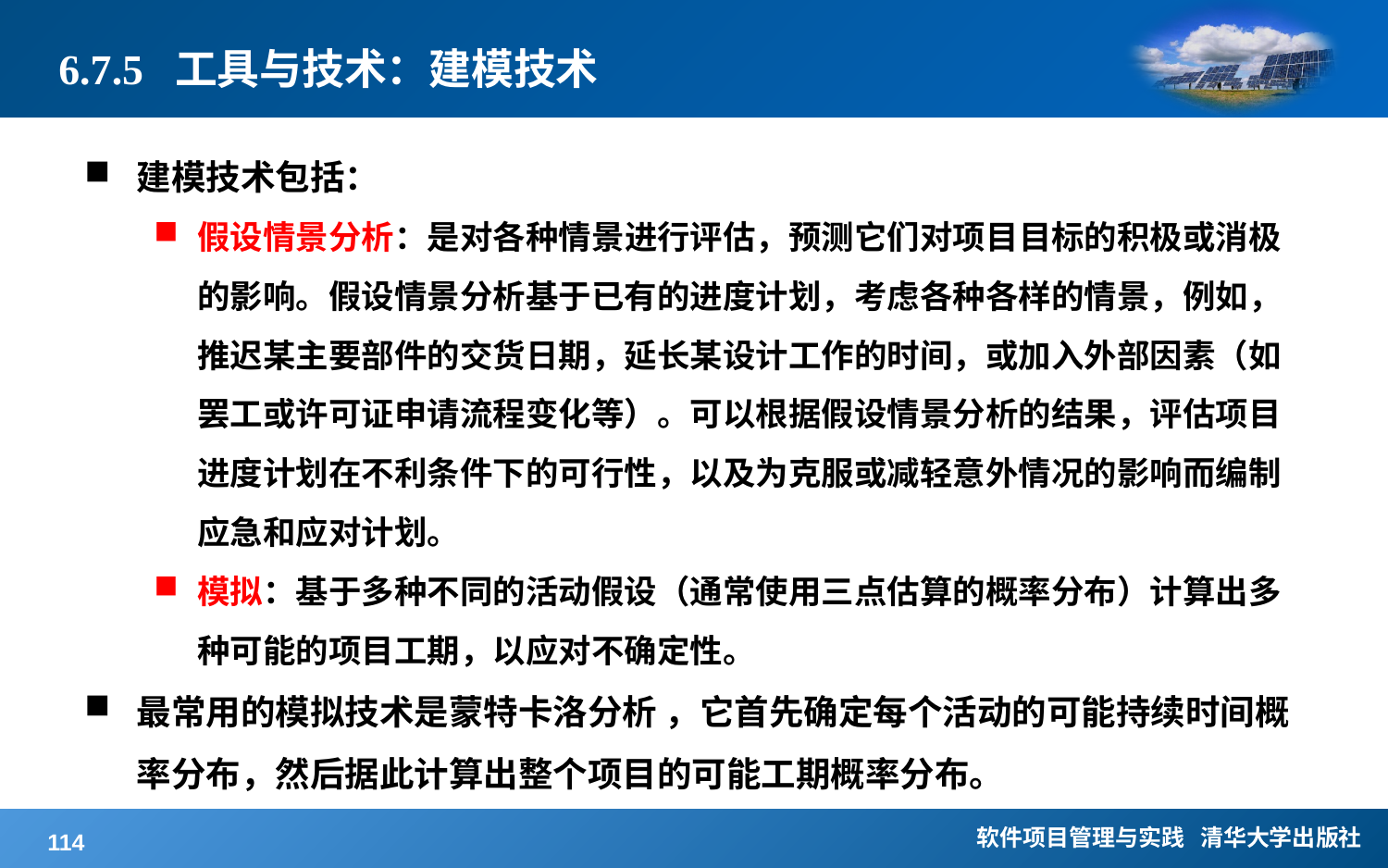

# 6.7.5  工具与技术：建模技术
建模技术包括：
假设情景分析：是对各种情景进行评估，预测它们对项目目标的积极或消极的影响。假设情景分析基于已有的进度计划，考虑各种各样的情景，例如，推迟某主要部件的交货日期，延长某设计工作的时间，或加入外部因素（如罢工或许可证申请流程变化等）。可以根据假设情景分析的结果，评估项目进度计划在不利条件下的可行性，以及为克服或减轻意外情况的影响而编制应急和应对计划。
模拟：基于多种不同的活动假设（通常使用三点估算的概率分布）计算出多种可能的项目工期，以应对不确定性。
最常用的模拟技术是蒙特卡洛分析 ，它首先确定每个活动的可能持续时间概率分布，然后据此计算出整个项目的可能工期概率分布。